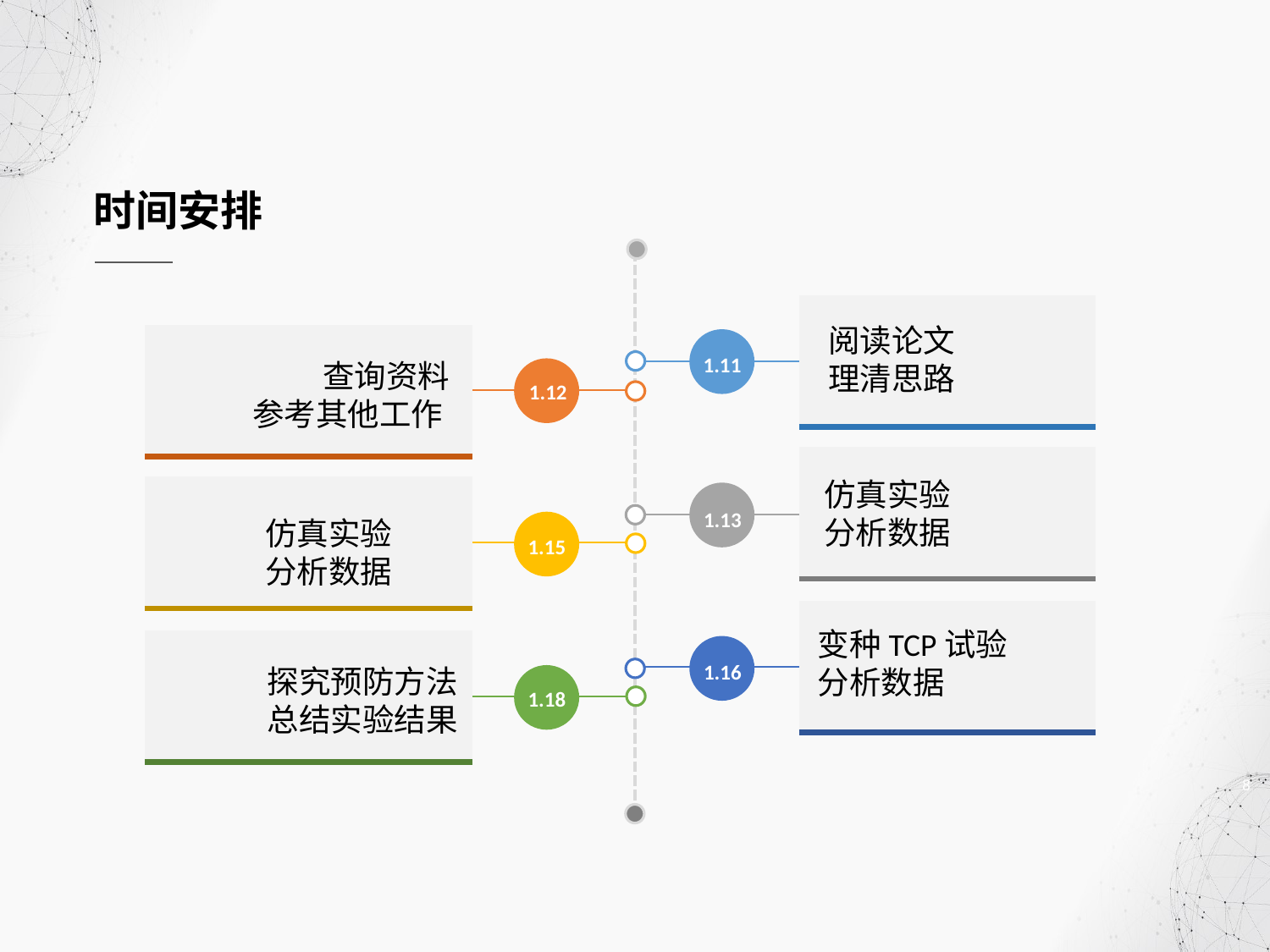

时间安排

阅读论文
理清思路

1.11
查询资料
参考其他工作

1.12

仿真实验
分析数据

1.13

仿真实验
分析数据

1.15

变种TCP试验
分析数据

1.16
探究预防方法
总结实验结果

1.18

8